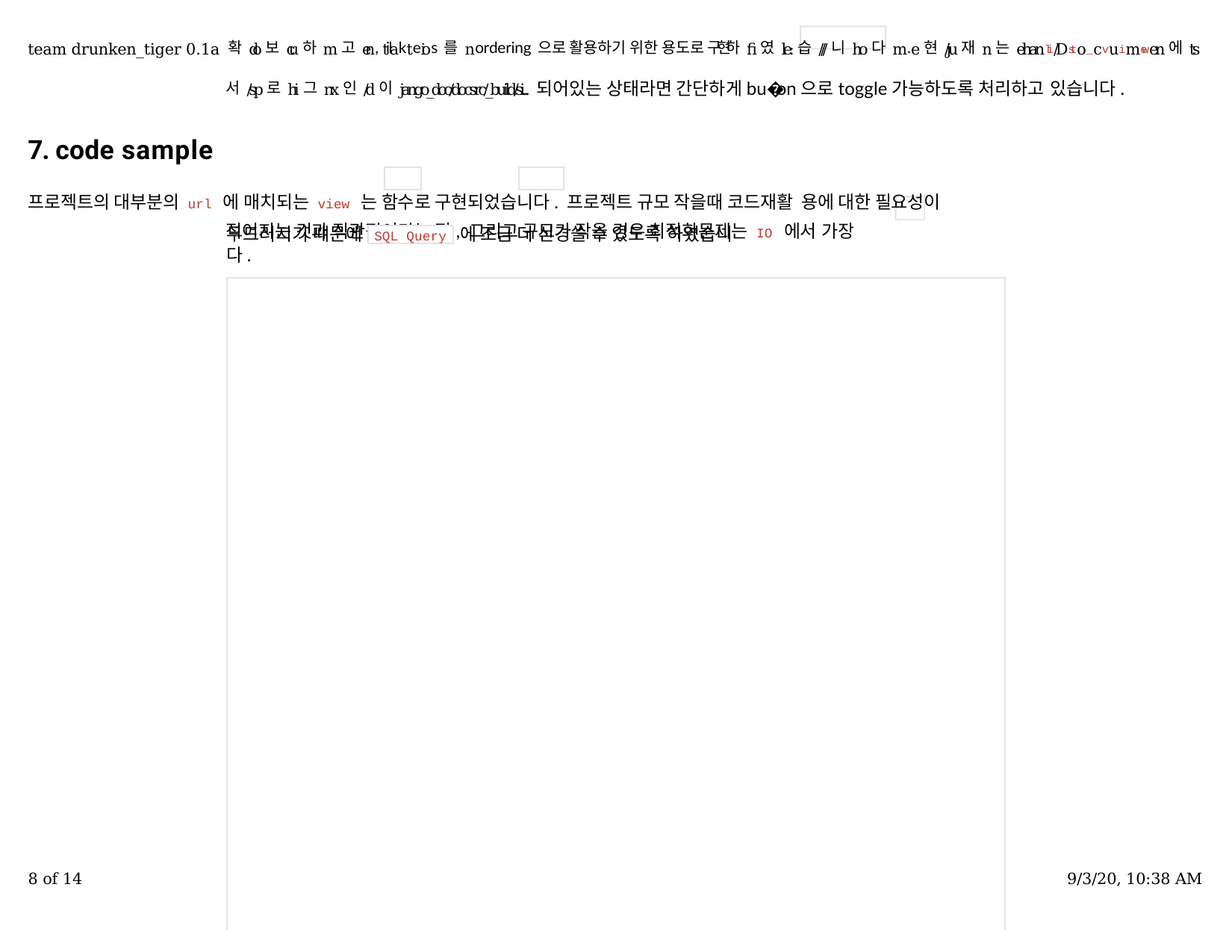

team drunken_tiger 0.1a 확do보cu하m고en, tliakteios를n ordering으로 활용하기 위한 용도로 구현하ﬁ였le:습///니ho다m.e현/ju재n는ehanli/Dsto_cvuimewen에ts서/sp로hi그nx인/d이jango_doc/docsrc/_build/si...  되어있는 상태라면 간단하게bu�on으로toggle가능하도록 처리하고 있습니다.
7. code sample
프로젝트의 대부분의 url 에 매치되는 view 는 함수로 구현되었습니다. 프로젝트 규모 작을때 코드재활  용에 대한 필요성이 적어지는 것과 직관적이라는 점, 그리고 규모가 작을 경우 최적화문제는 IO 에서 가장

두드러지기 떄문에	에 조금 더 신경쓸 수 있도록 하였습니다.

SQL Query

8 of 14
9/3/20, 10:38 AM